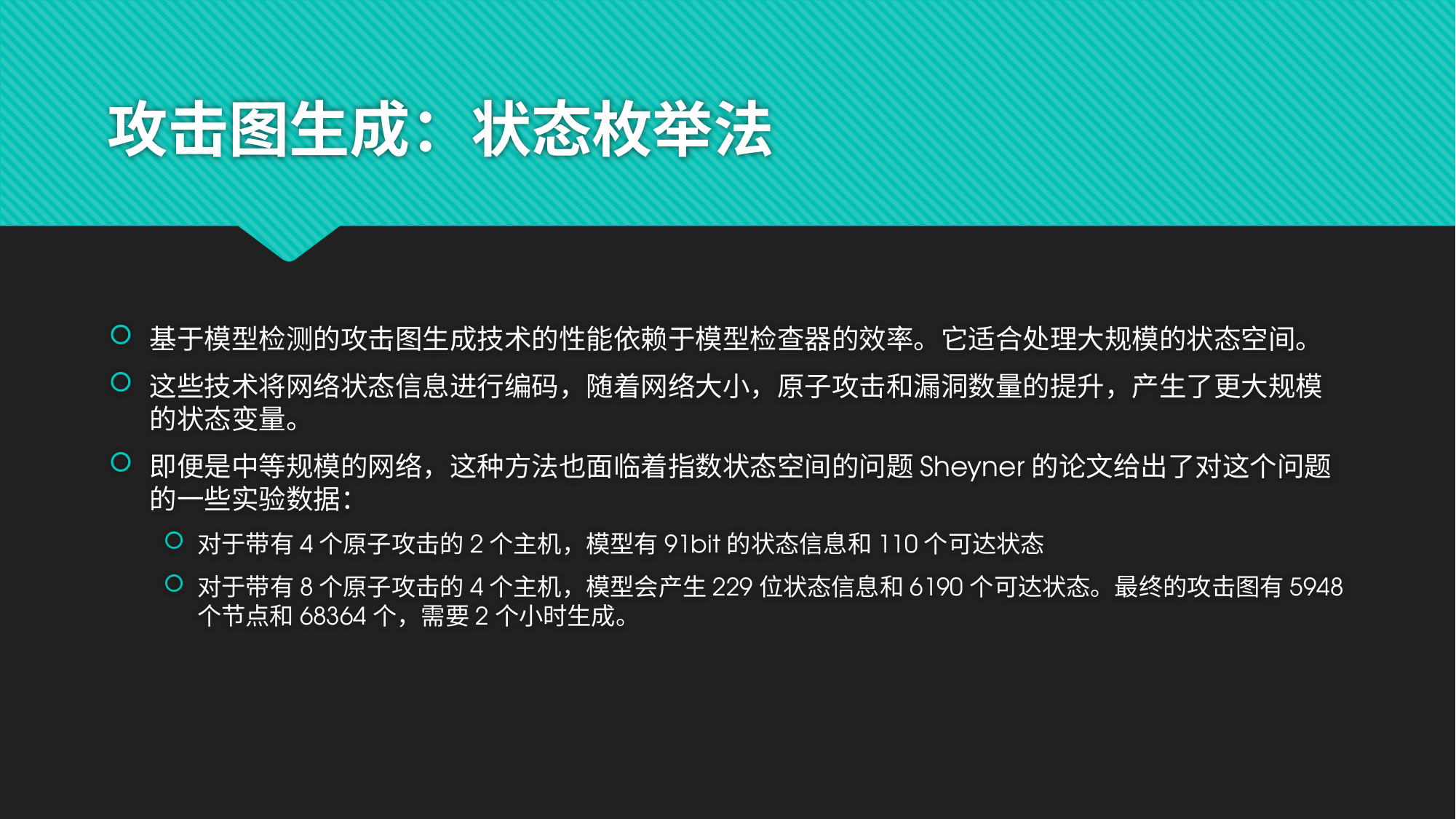

# 攻击图生成：状态枚举法

基于模型检测的攻击图生成技术的性能依赖于模型检查器的效率。它适合处理大规模的状态空间。
这些技术将网络状态信息进行编码，随着网络大小，原子攻击和漏洞数量的提升，产生了更大规模的状态变量。
即便是中等规模的网络，这种方法也面临着指数状态空间的问题Sheyner的论文给出了对这个问题的一些实验数据：
对于带有4个原子攻击的2个主机，模型有91bit的状态信息和110个可达状态
对于带有8个原子攻击的4个主机，模型会产生229位状态信息和6190个可达状态。最终的攻击图有5948个节点和68364个，需要2个小时生成。